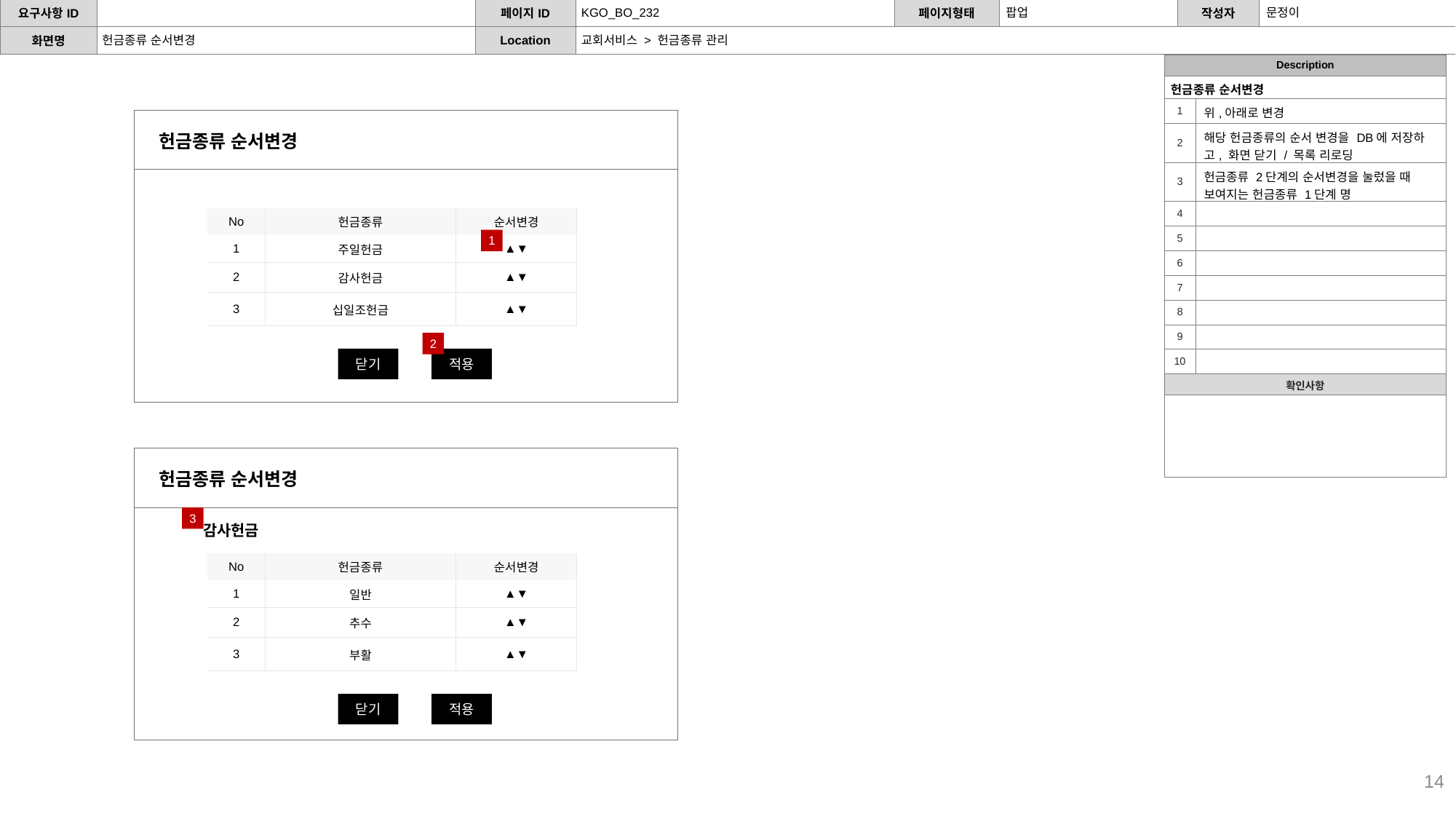

KGO_BO_232
팝업
문정이
헌금종류 순서변경
교회서비스 > 헌금종류 관리
| Description |  |
| --- | --- |
| 헌금종류 순서변경 |  |
| 1 | 위,아래로 변경 |
| 2 | 해당 헌금종류의 순서 변경을 DB에 저장하고, 화면 닫기 / 목록 리로딩 |
| 3 | 헌금종류 2단계의 순서변경을 눌렀을 때 보여지는 헌금종류 1단계 명 |
| 4 |  |
| 5 |  |
| 6 |  |
| 7 |  |
| 8 |  |
| 9 |  |
| 10 |  |
| 확인사항 |  |
|  |  |
|  |
| --- |
|  |
헌금종류 순서변경
| No | 헌금종류 | 순서변경 |
| --- | --- | --- |
| 1 | 주일헌금 | ▲▼ |
| 2 | 감사헌금 | ▲▼ |
| 3 | 십일조헌금 | ▲▼ |
1
2
닫기
적용
|  |
| --- |
|  |
헌금종류 순서변경
3
감사헌금
| No | 헌금종류 | 순서변경 |
| --- | --- | --- |
| 1 | 일반 | ▲▼ |
| 2 | 추수 | ▲▼ |
| 3 | 부활 | ▲▼ |
닫기
적용
14